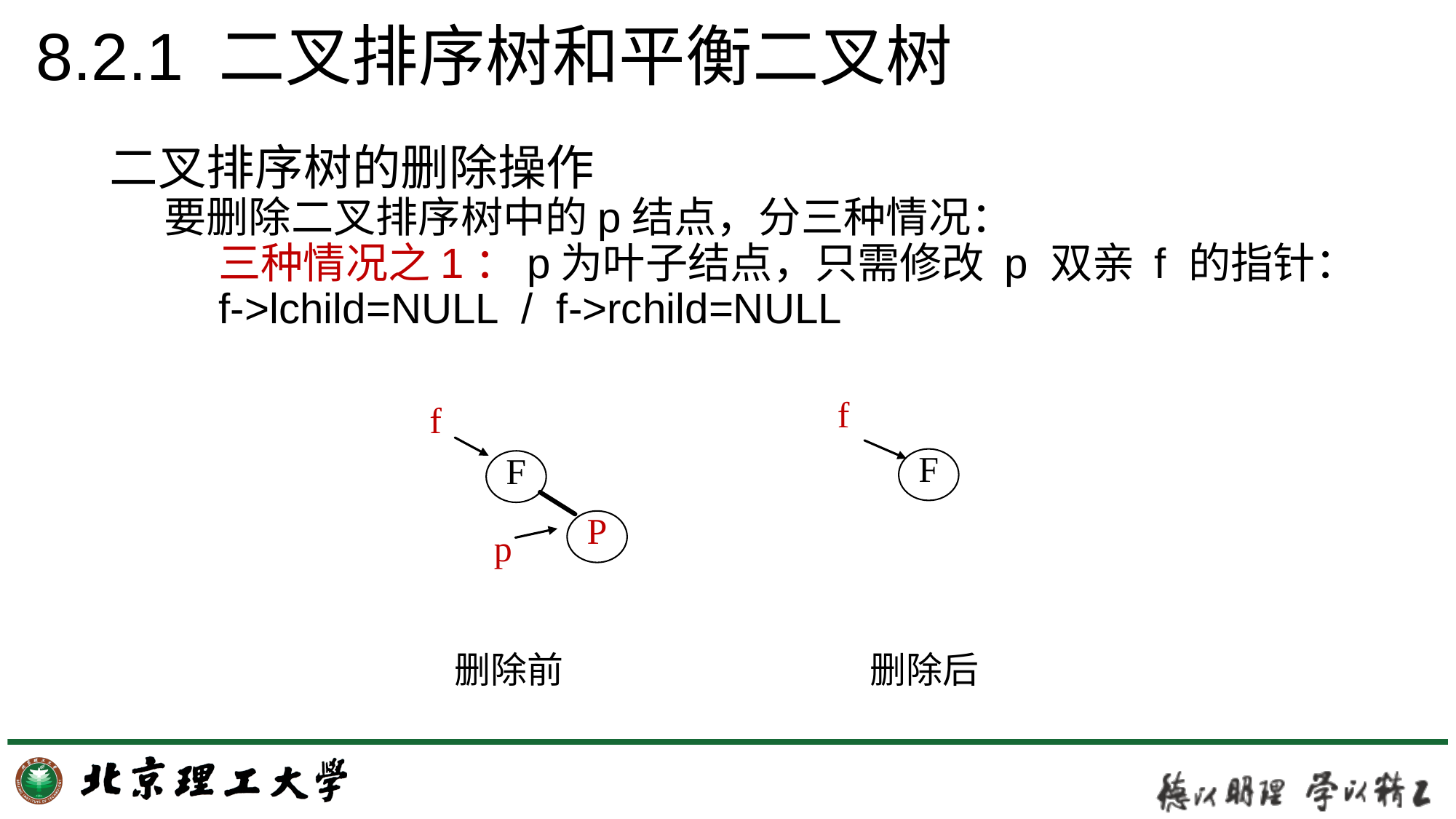

# 8.2.1 二叉排序树和平衡二叉树
二叉排序树的删除操作
要删除二叉排序树中的p结点，分三种情况：
三种情况之1：p为叶子结点，只需修改 p 双亲 f 的指针：
f->lchild=NULL  /  f->rchild=NULL
f
 F

删除后
f

 F

 P

p

删除前